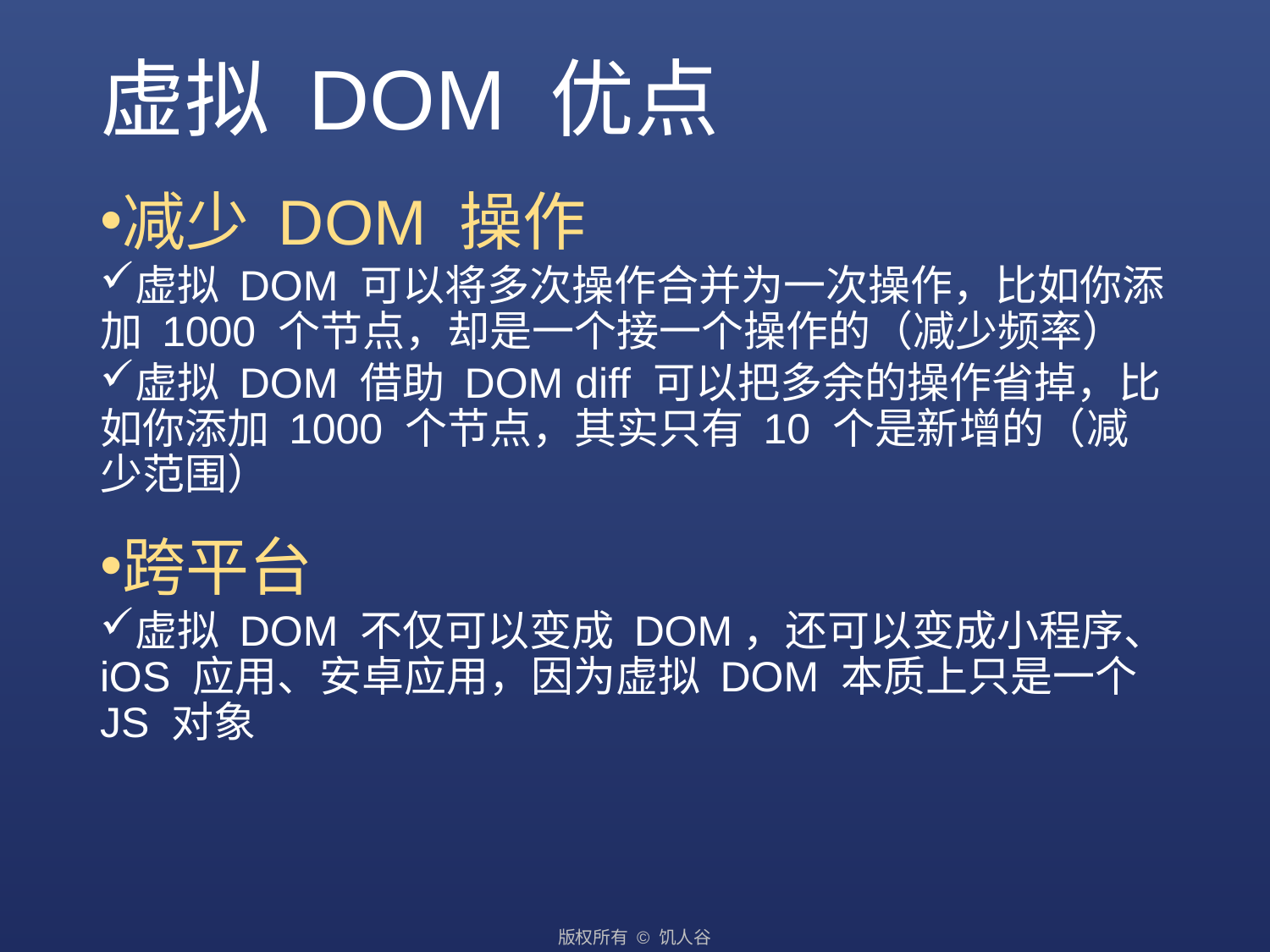

# 虚拟 DOM 优点
减少 DOM 操作
虚拟 DOM 可以将多次操作合并为一次操作，比如你添加 1000 个节点，却是一个接一个操作的（减少频率）
虚拟 DOM 借助 DOM diff 可以把多余的操作省掉，比如你添加 1000 个节点，其实只有 10 个是新增的（减少范围）
跨平台
虚拟 DOM 不仅可以变成 DOM，还可以变成小程序、iOS 应用、安卓应用，因为虚拟 DOM 本质上只是一个 JS 对象